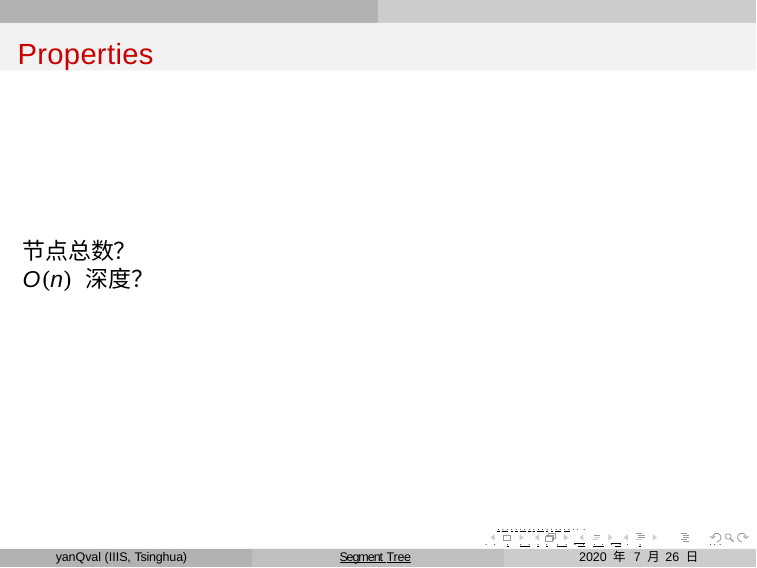

Properties
# 节点总数？O(n) 深度？
. . . . . . . . . . . . . . . . . . . .
.   .     .     .   .   .   .    .   .   .   .    .   .   .   . .     .	. . .
2020 年  7 月 26 日	3 / 29

yanQval (IIIS, Tsinghua)
Segment Tree